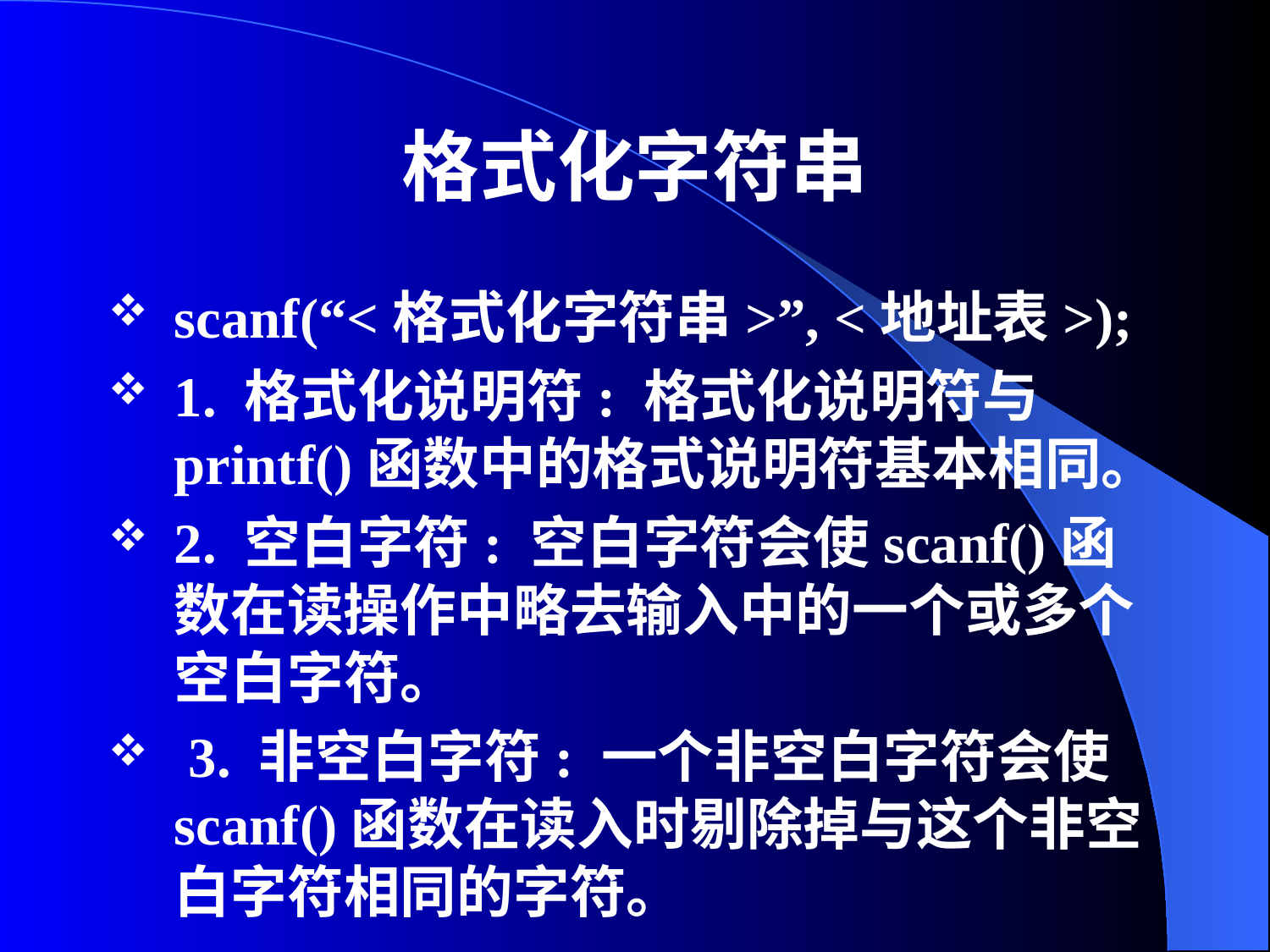

# 格式化字符串
scanf(“<格式化字符串>”, <地址表>);
1. 格式化说明符: 格式化说明符与printf()函数中的格式说明符基本相同。
2. 空白字符: 空白字符会使scanf()函数在读操作中略去输入中的一个或多个空白字符。
 3. 非空白字符: 一个非空白字符会使scanf()函数在读入时剔除掉与这个非空白字符相同的字符。